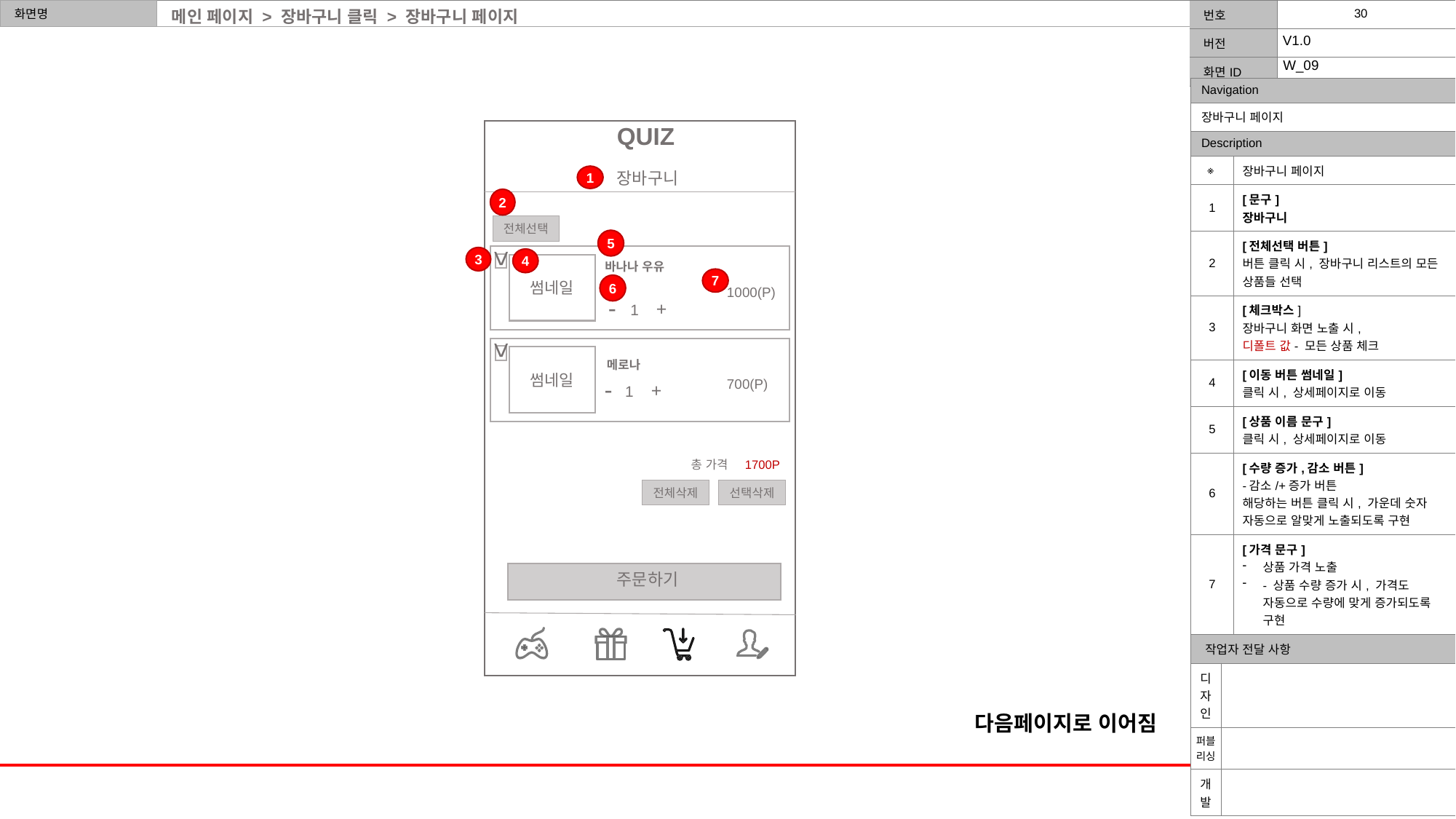

메인 페이지 > 장바구니 클릭 > 장바구니 페이지
W_09
| Navigation |  |  |
| --- | --- | --- |
| 장바구니 페이지 |  |  |
| Description |  |  |
| ※ |  | 장바구니 페이지 |
| 1 |  | [문구] 장바구니 |
| 2 |  | [전체선택 버튼] 버튼 클릭 시, 장바구니 리스트의 모든 상품들 선택 |
| 3 |  | [체크박스] 장바구니 화면 노출 시, 디폴트 값- 모든 상품 체크 |
| 4 |  | [이동 버튼 썸네일] 클릭 시, 상세페이지로 이동 |
| 5 |  | [상품 이름 문구] 클릭 시, 상세페이지로 이동 |
| 6 |  | [수량 증가,감소 버튼] -감소/+증가 버튼 해당하는 버튼 클릭 시, 가운데 숫자 자동으로 알맞게 노출되도록 구현 |
| 7 |  | [가격 문구] 상품 가격 노출 - 상품 수량 증가 시, 가격도 자동으로 수량에 맞게 증가되도록 구현 |
| 작업자 전달 사항 |  |  |
| 디자인 |  |  |
| 퍼블리싱 |  |  |
| 개발 |  |  |
QUIZ

장바구니
1
2
전체선택
5
<

3
4

바나나 우유
썸네일
7
6
1000(P)
-
+
1
<

썸네일
메로나
-
700(P)
+
1
총 가격    1700P
전체삭제
선택삭제

주문하기

다음페이지로 이어짐